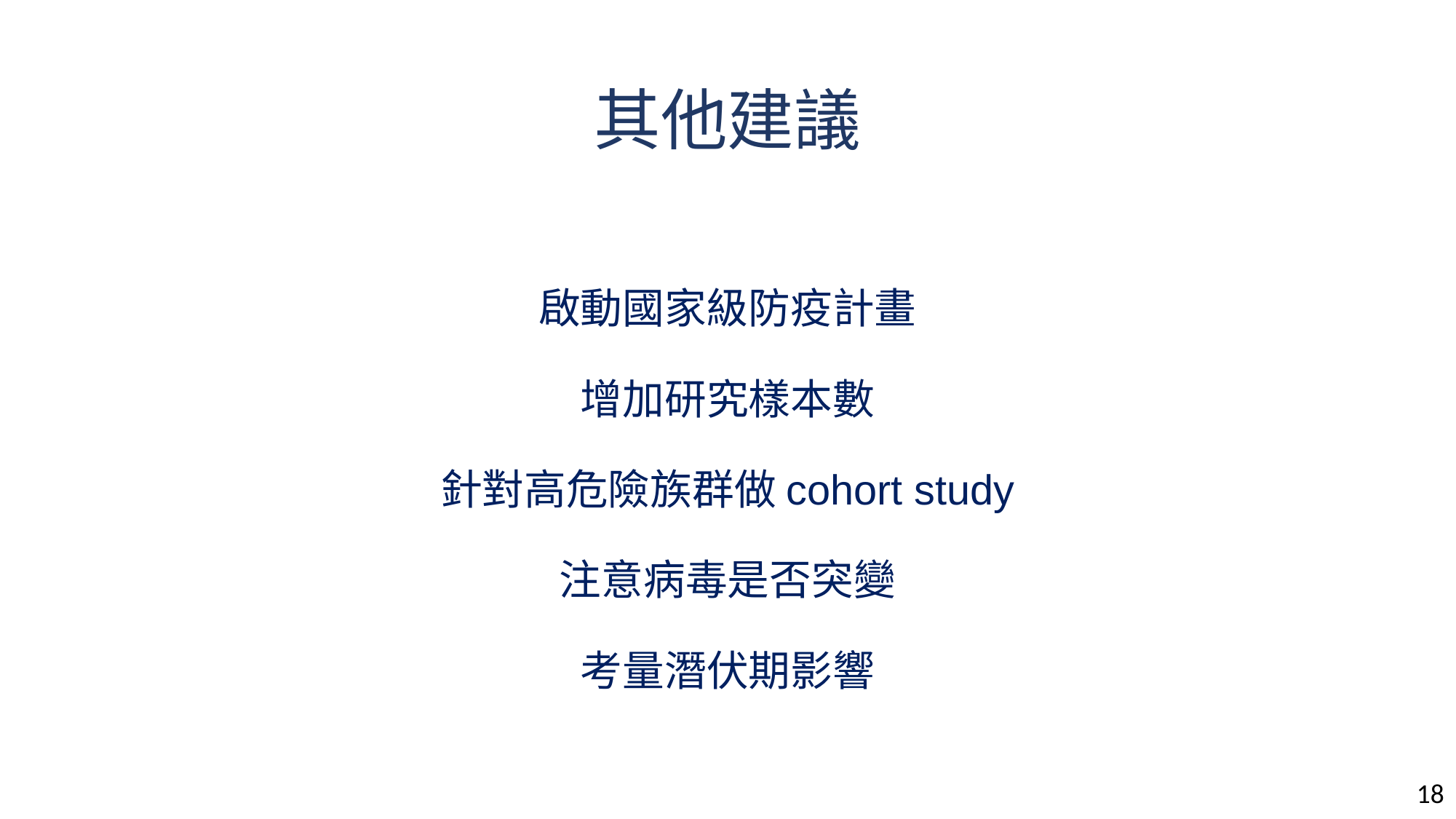

# 其他建議
啟動國家級防疫計畫
增加研究樣本數
針對高危險族群做cohort study
注意病毒是否突變
考量潛伏期影響
18